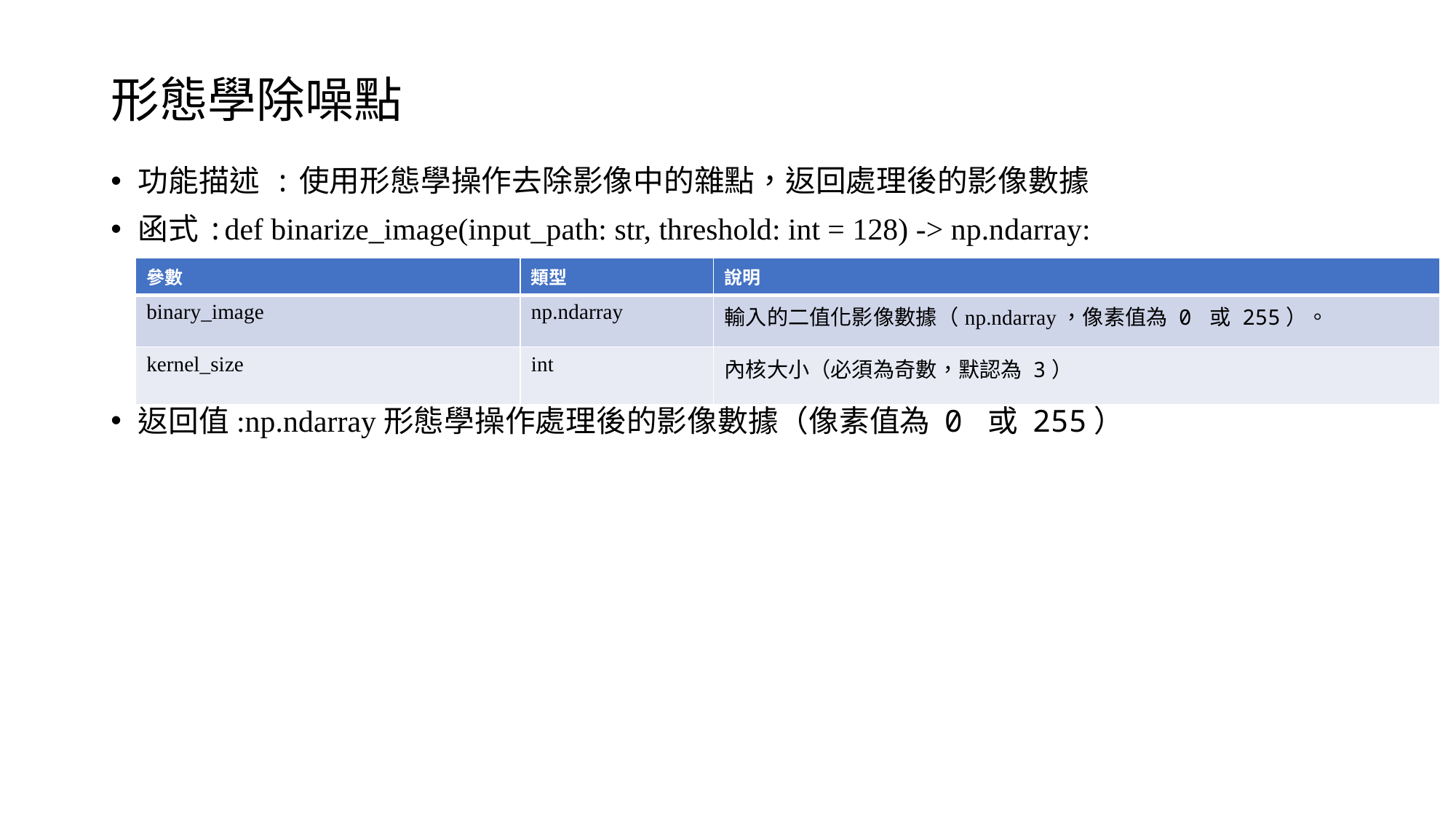

# 形態學除噪點
功能描述 :使用形態學操作去除影像中的雜點，返回處理後的影像數據
函式:def binarize_image(input_path: str, threshold: int = 128) -> np.ndarray:

返回值:np.ndarray形態學操作處理後的影像數據（像素值為 0 或 255）

| 參數 | 類型 | 說明 |
| --- | --- | --- |
| binary\_image | np.ndarray | 輸入的二值化影像數據（np.ndarray，像素值為 0 或 255）。 |
| kernel\_size | int | 內核大小（必須為奇數，默認為 3） |